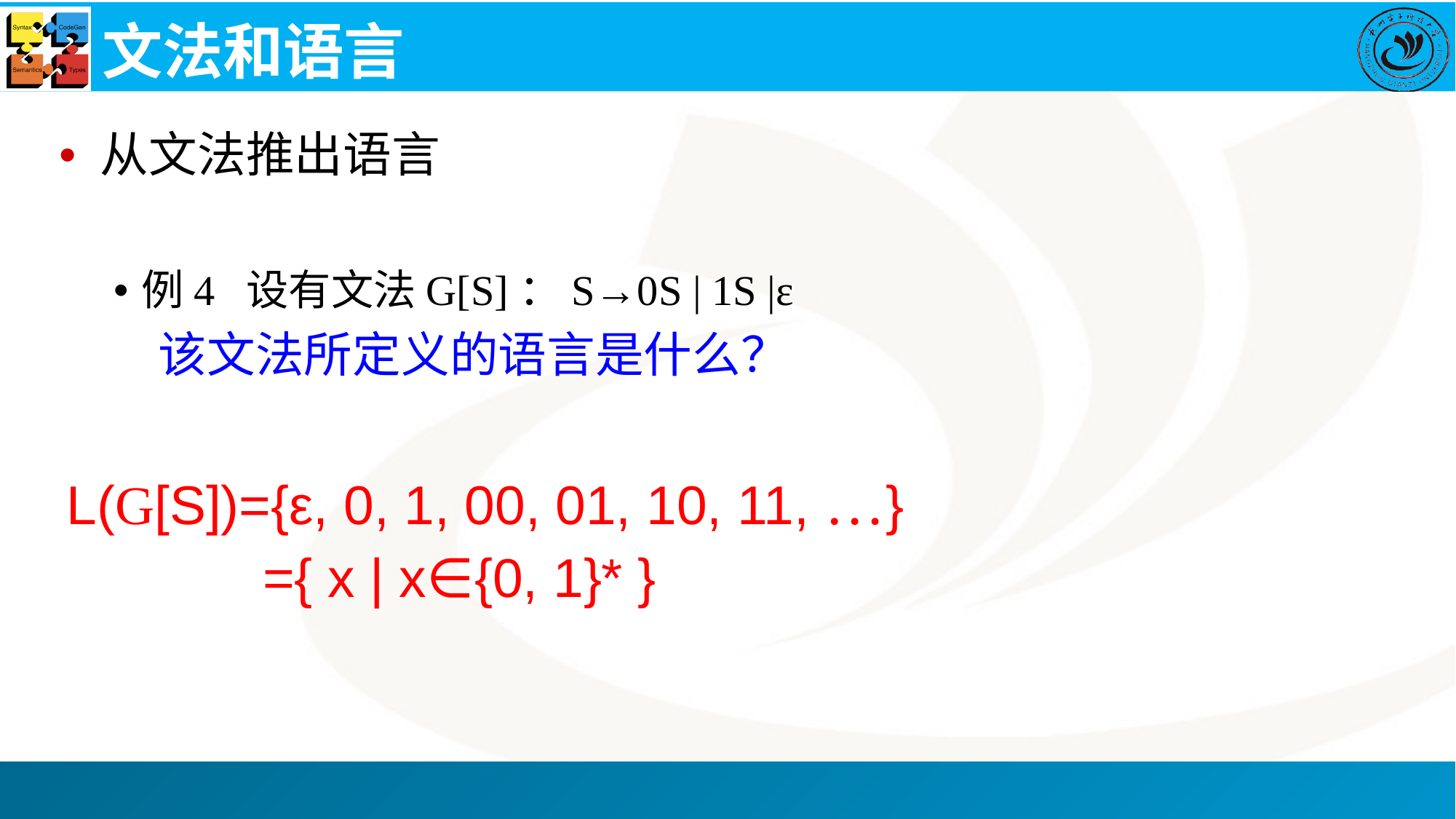

# 文法和语言
从文法推出语言

例4  设有文法G[S]：S→0S | 1S |ε
        该文法所定义的语言是什么？
L(G[S])={ε, 0, 1, 00, 01, 10, 11, …}
             ={ x | x∈{0, 1}* }
34